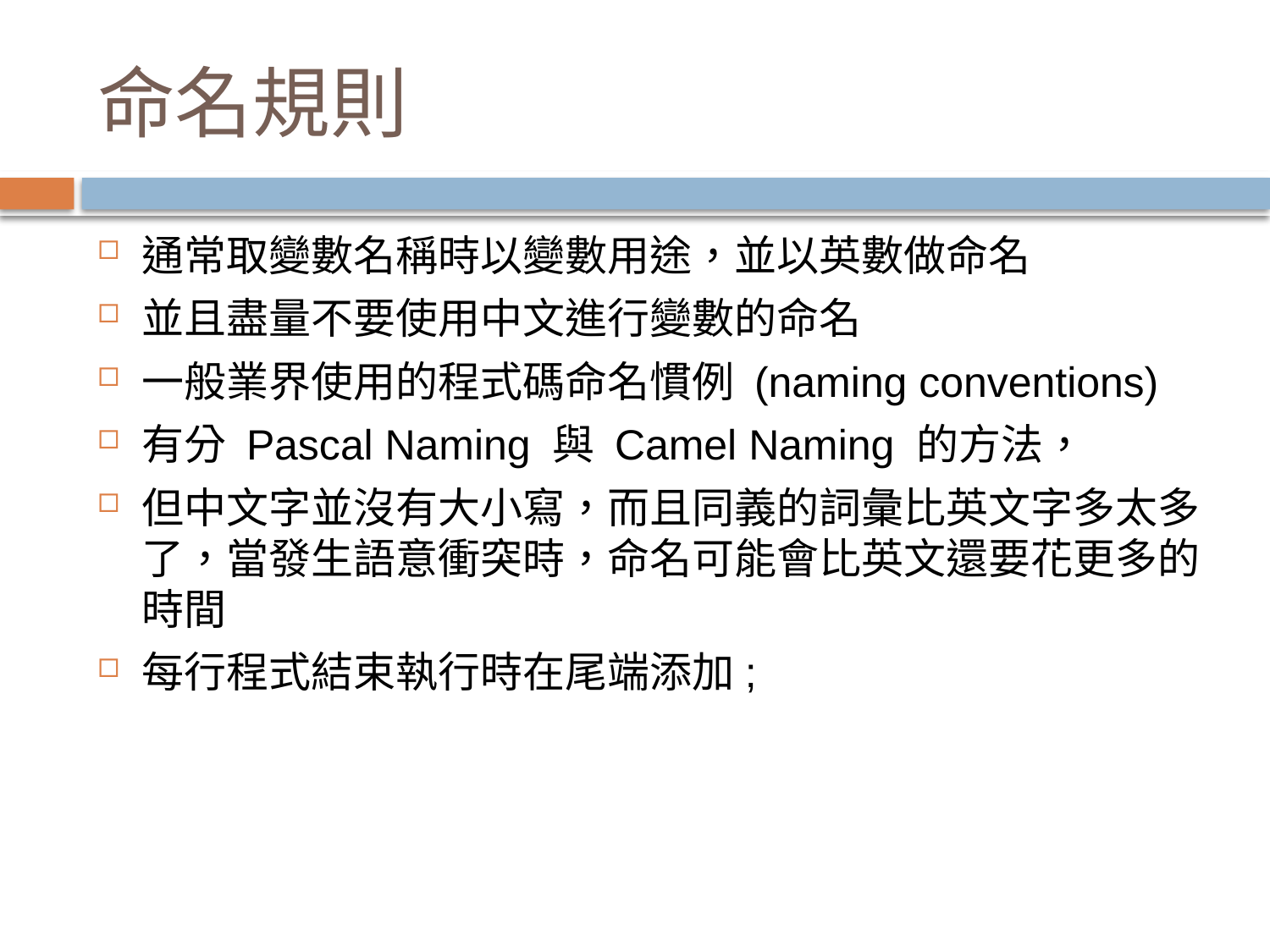

# 命名規則
通常取變數名稱時以變數用途，並以英數做命名
並且盡量不要使用中文進行變數的命名
一般業界使用的程式碼命名慣例 (naming conventions)
有分 Pascal Naming 與 Camel Naming 的方法，
但中文字並沒有大小寫，而且同義的詞彙比英文字多太多了，當發生語意衝突時，命名可能會比英文還要花更多的時間
每行程式結束執行時在尾端添加;